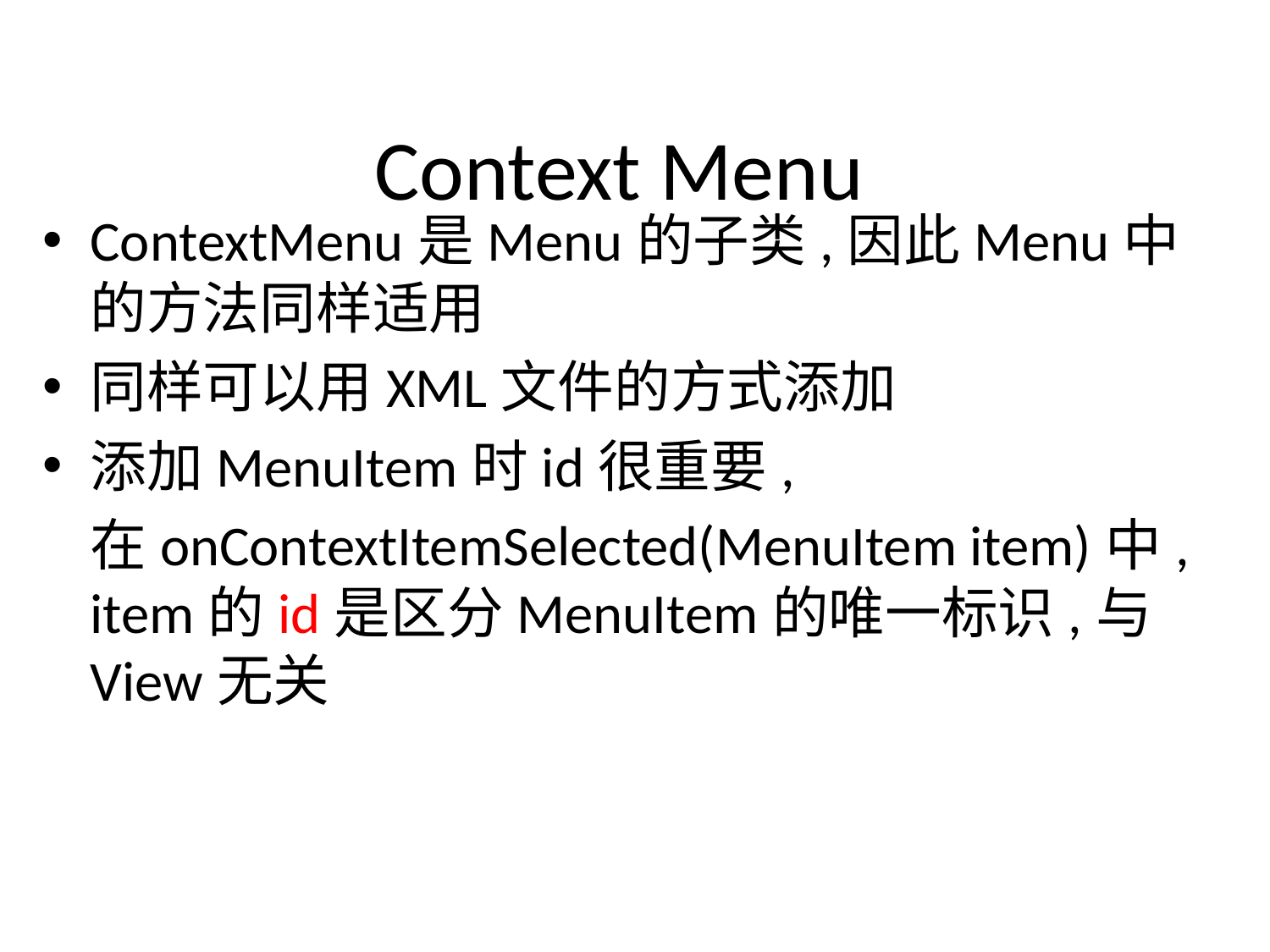

# Context Menu
ContextMenu是Menu的子类,因此Menu中的方法同样适用
同样可以用XML文件的方式添加
添加MenuItem时id很重要,
	在onContextItemSelected(MenuItem item)中,item的id是区分MenuItem的唯一标识,与View无关